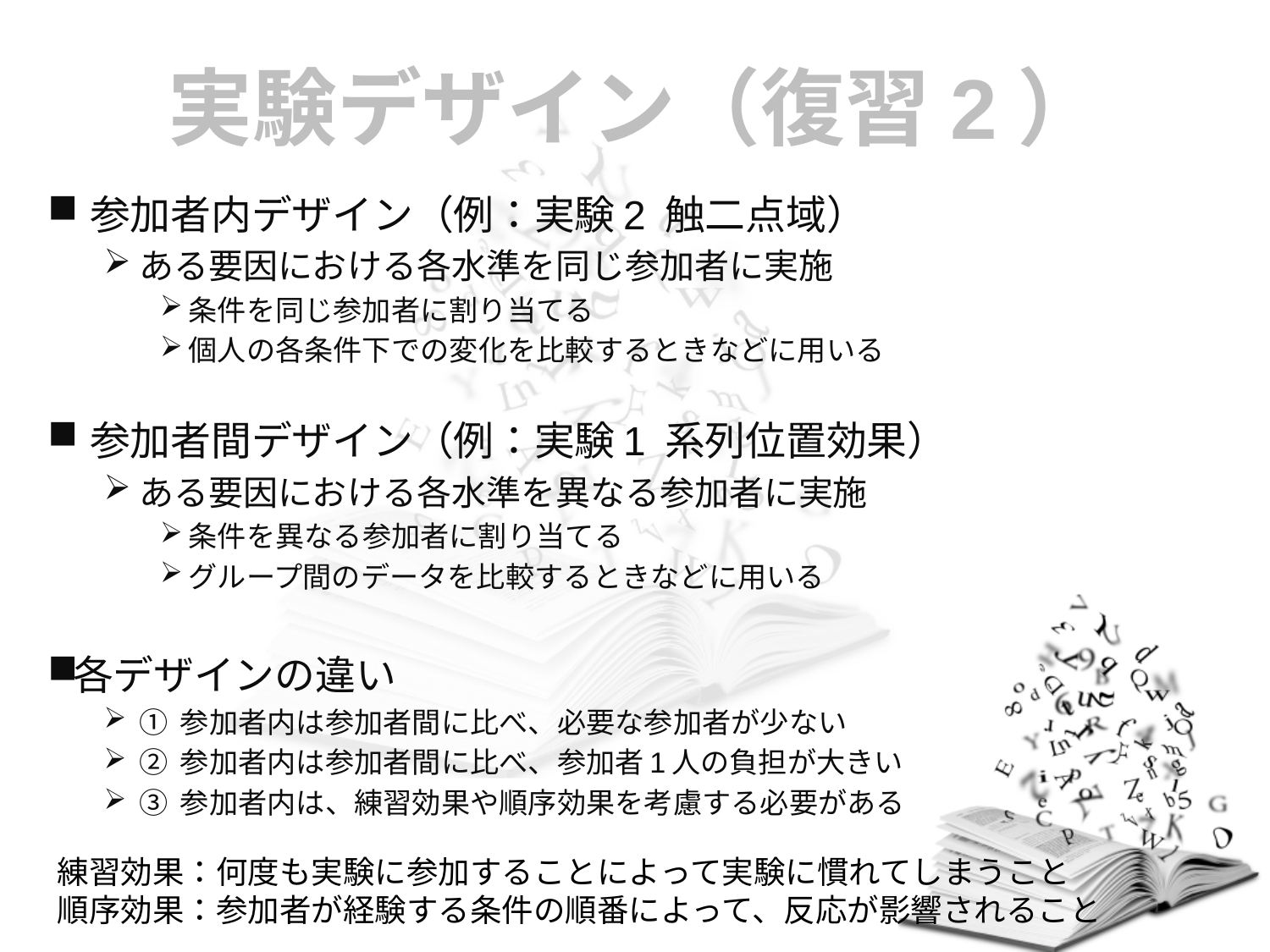

実験デザイン（復習2）
参加者内デザイン（例：実験2 触二点域）
ある要因における各水準を同じ参加者に実施
条件を同じ参加者に割り当てる
個人の各条件下での変化を比較するときなどに用いる

参加者間デザイン（例：実験1 系列位置効果）
ある要因における各水準を異なる参加者に実施
条件を異なる参加者に割り当てる
グループ間のデータを比較するときなどに用いる

各デザインの違い
① 参加者内は参加者間に比べ、必要な参加者が少ない
② 参加者内は参加者間に比べ、参加者1人の負担が大きい
③ 参加者内は、練習効果や順序効果を考慮する必要がある

練習効果：何度も実験に参加することによって実験に慣れてしまうこと
順序効果：参加者が経験する条件の順番によって、反応が影響されること